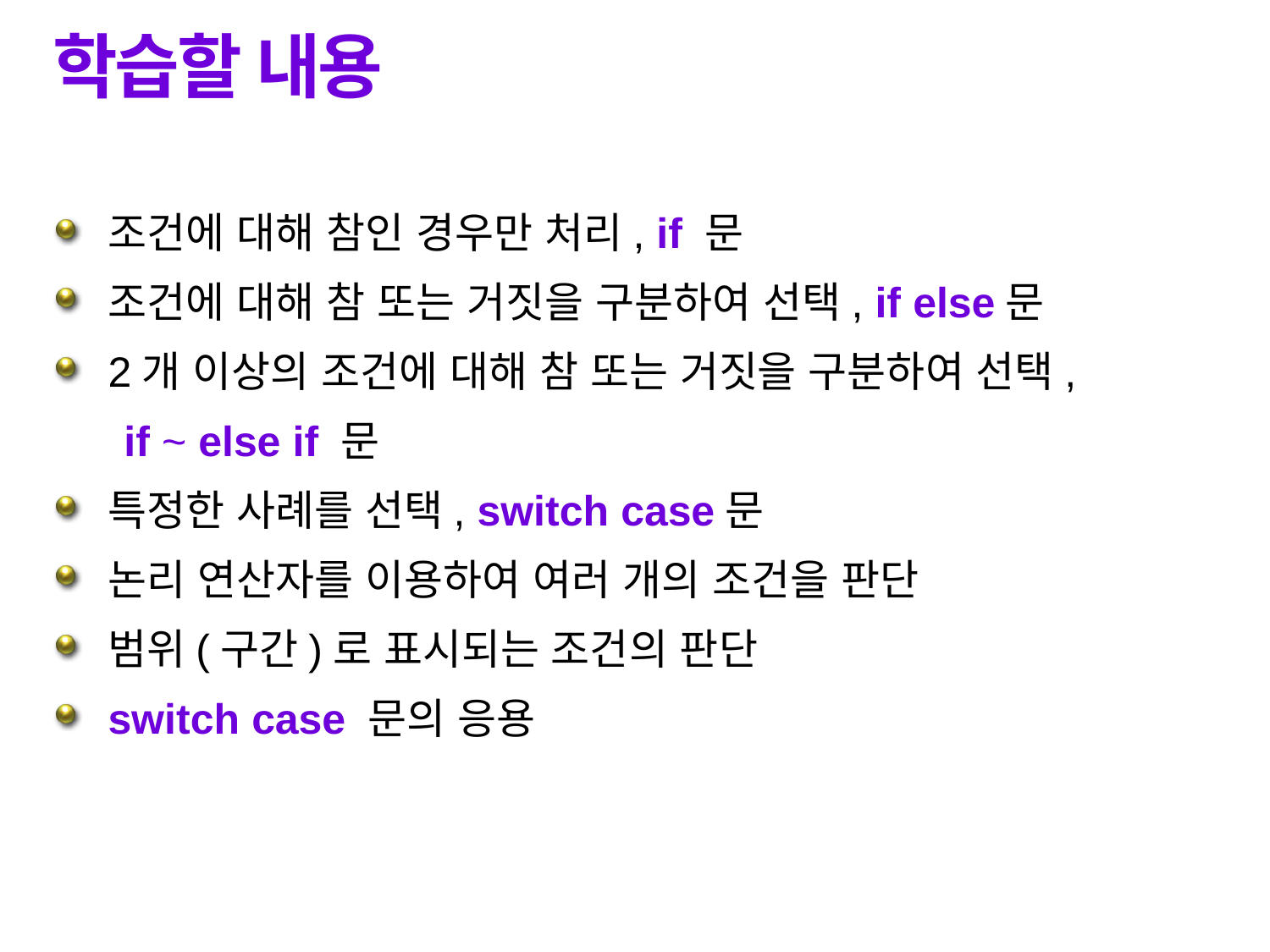

# 학습할 내용
조건에 대해 참인 경우만 처리, if 문
조건에 대해 참 또는 거짓을 구분하여 선택, if else문
2개 이상의 조건에 대해 참 또는 거짓을 구분하여 선택,
      if ~ else if 문
특정한 사례를 선택, switch case문
논리 연산자를 이용하여 여러 개의 조건을 판단
범위(구간)로 표시되는 조건의 판단
switch case 문의 응용